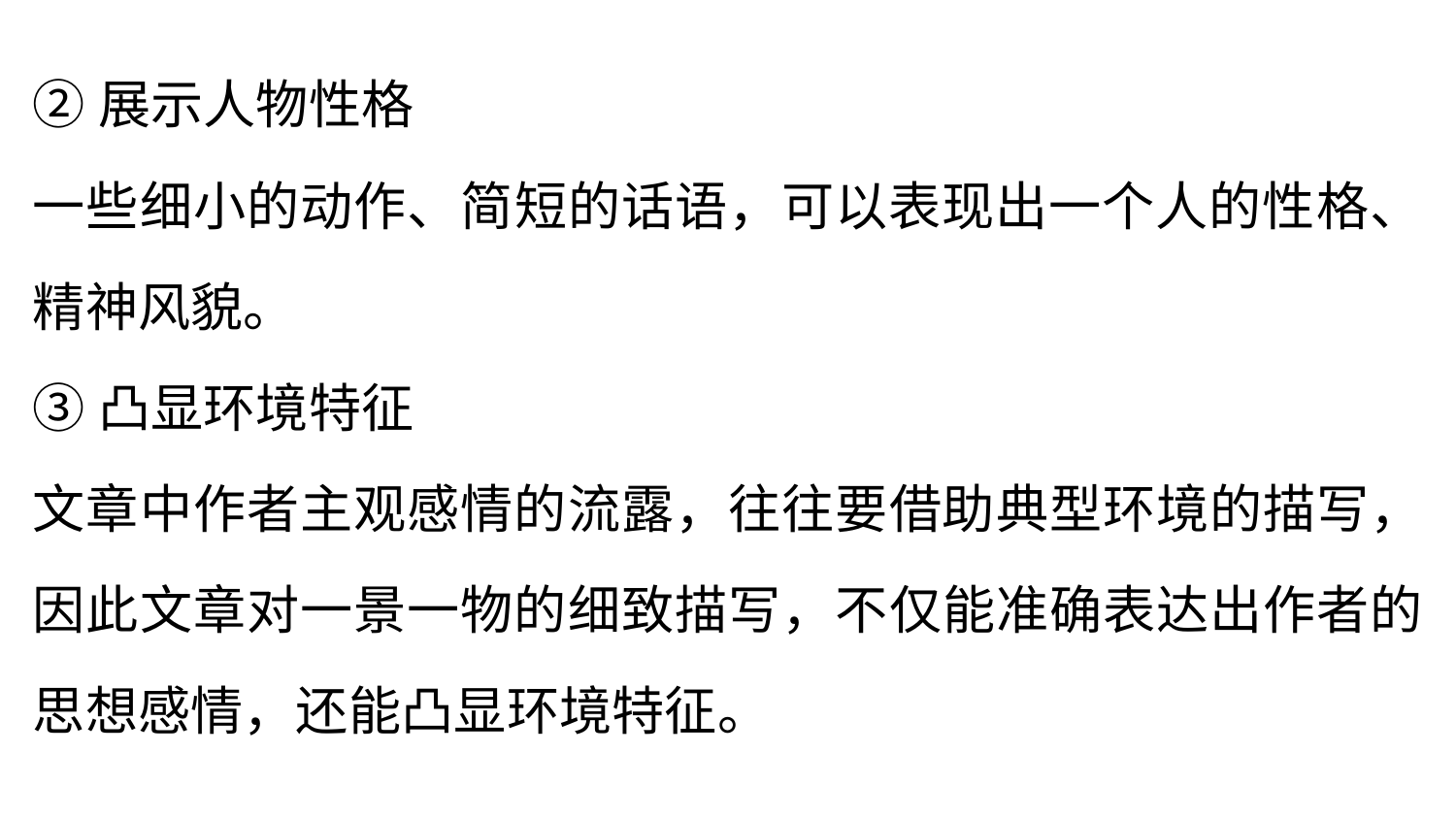

②展示人物性格
一些细小的动作、简短的话语，可以表现出一个人的性格、精神风貌。
③凸显环境特征
文章中作者主观感情的流露，往往要借助典型环境的描写，因此文章对一景一物的细致描写，不仅能准确表达出作者的思想感情，还能凸显环境特征。